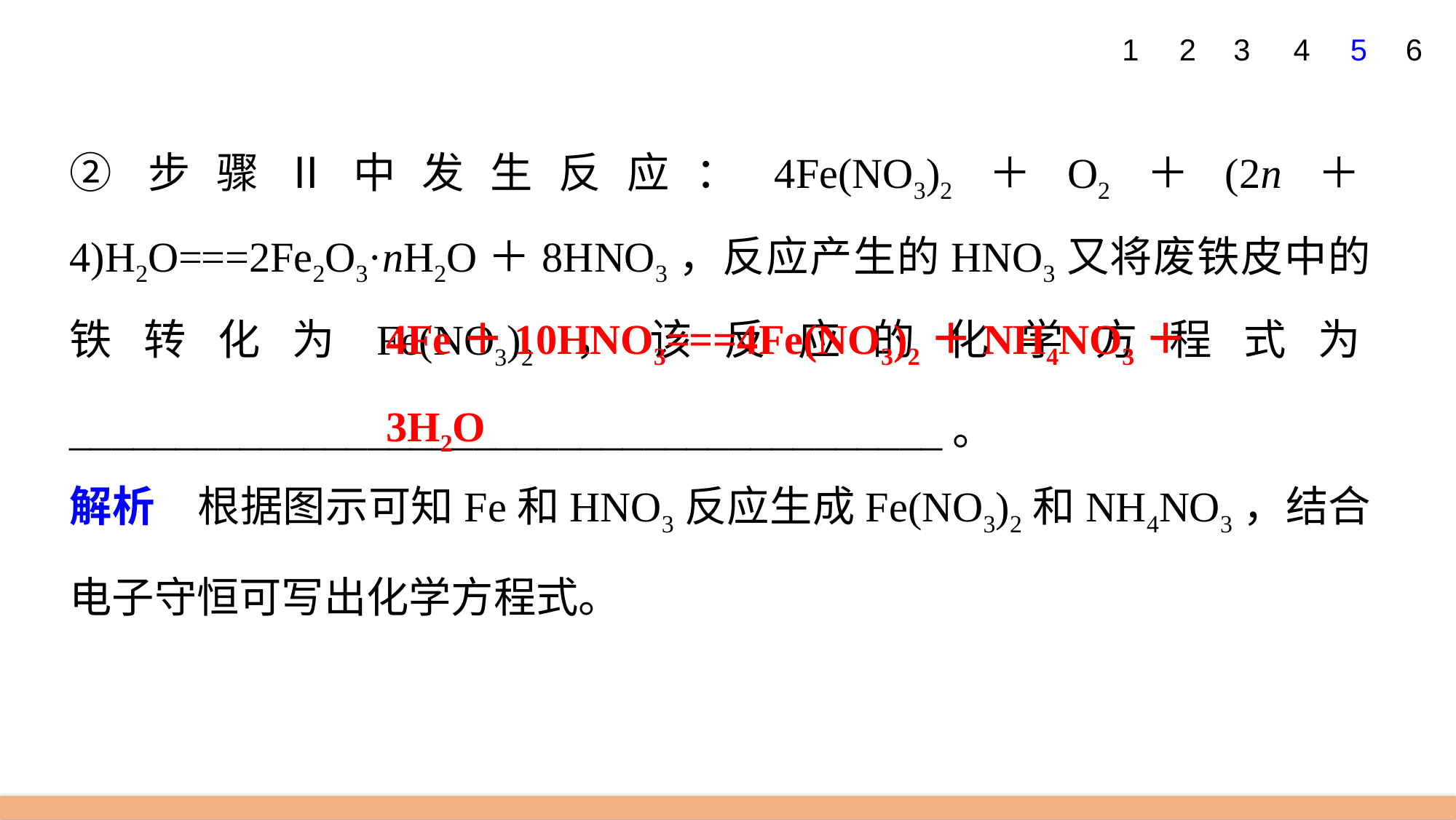

1
2
3
4
5
6
②步骤Ⅱ中发生反应：4Fe(NO3)2＋O2＋(2n＋4)H2O===2Fe2O3·nH2O＋8HNO3，反应产生的HNO3又将废铁皮中的铁转化为Fe(NO3)2，该反应的化学方程式为_________________________________________。
解析　根据图示可知Fe和HNO3反应生成Fe(NO3)2和NH4NO3，结合电子守恒可写出化学方程式。
4Fe＋10HNO3===4Fe(NO3)2＋NH4NO3＋3H2O